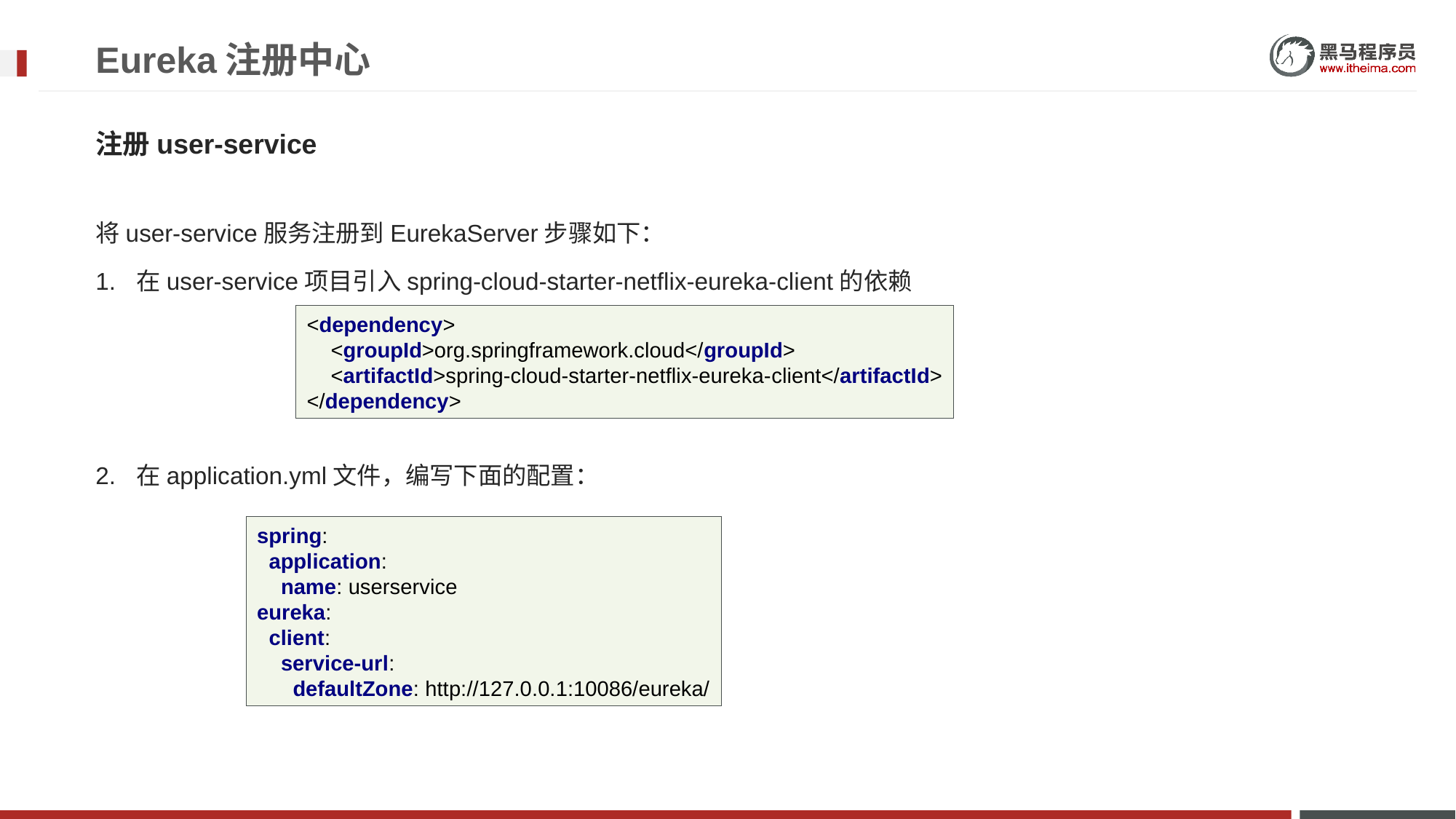

# Eureka注册中心
注册user-service
将user-service服务注册到EurekaServer步骤如下：
在user-service项目引入spring-cloud-starter-netflix-eureka-client的依赖

在application.yml文件，编写下面的配置：

<dependency>
    <groupId>org.springframework.cloud</groupId>
    <artifactId>spring-cloud-starter-netflix-eureka-client</artifactId>
</dependency>
spring:
  application:
    name: userservice
eureka:
  client:
    service-url:
      defaultZone: http://127.0.0.1:10086/eureka/